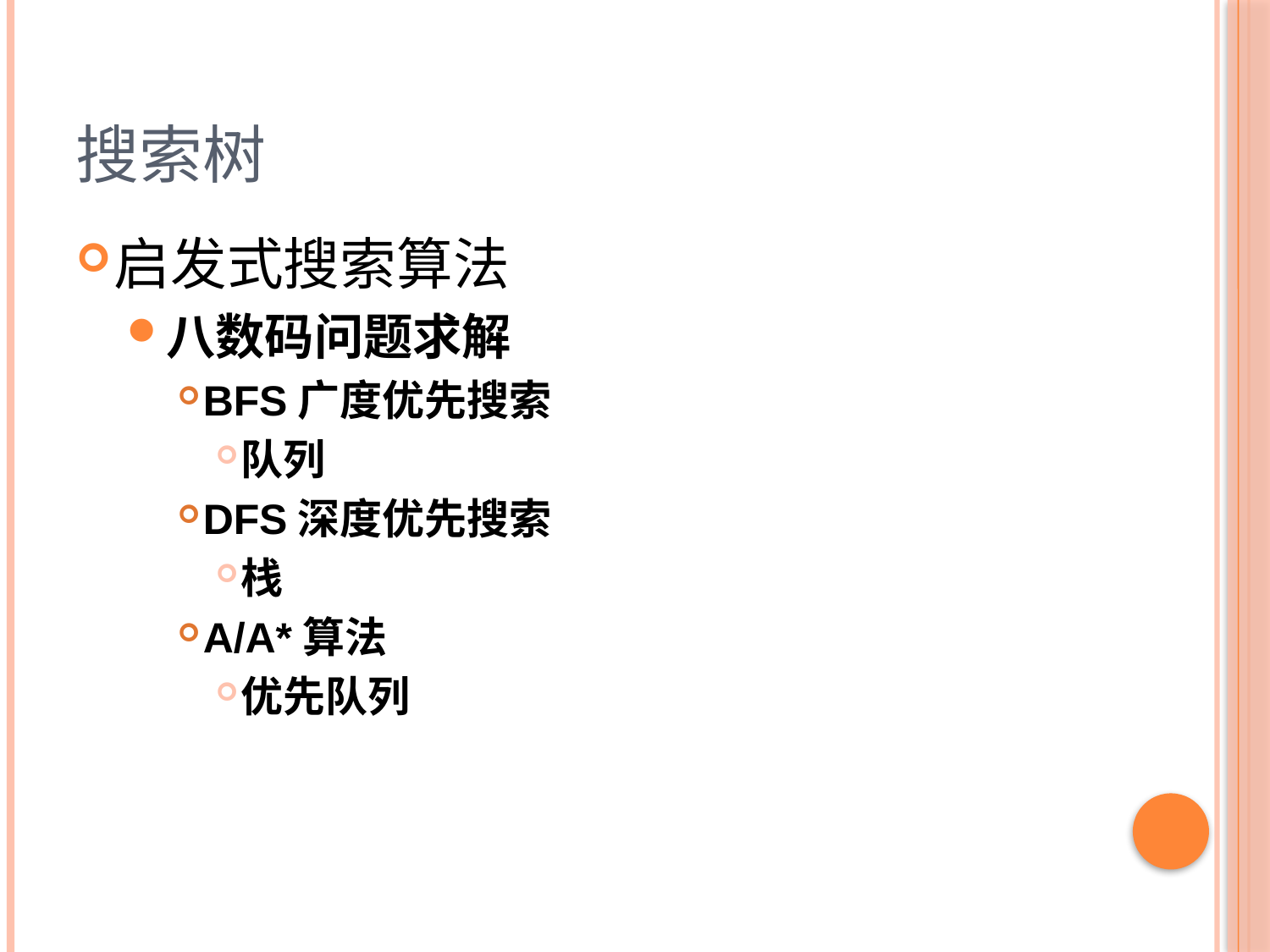

# 搜索树
启发式搜索算法
八数码问题求解
BFS广度优先搜索
队列
DFS深度优先搜索
栈
A/A*算法
优先队列